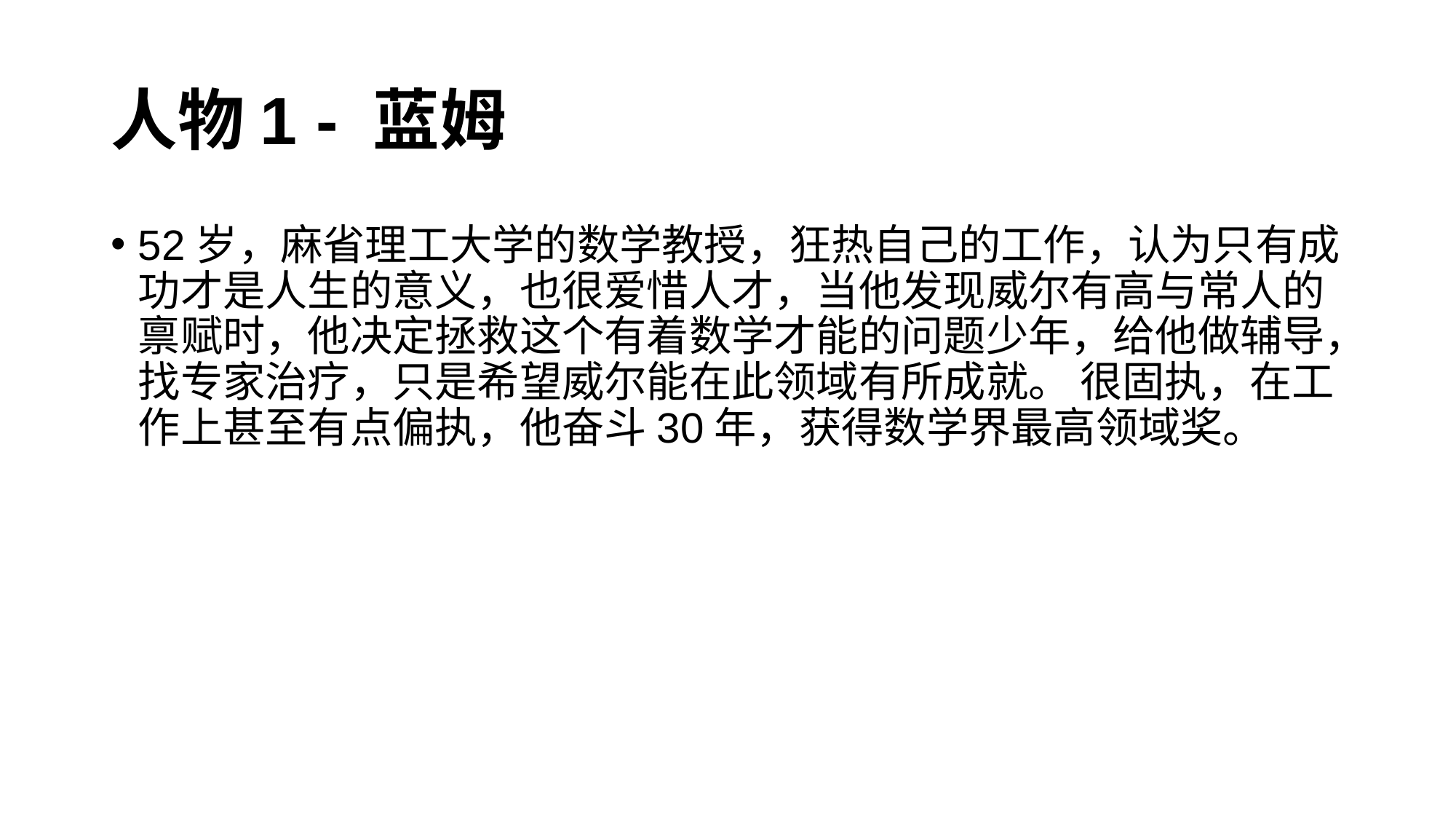

# 人物1 - 蓝姆
52岁，麻省理工大学的数学教授，狂热自己的工作，认为只有成功才是人生的意义，也很爱惜人才，当他发现威尔有高与常人的禀赋时，他决定拯救这个有着数学才能的问题少年，给他做辅导，找专家治疗，只是希望威尔能在此领域有所成就。 很固执，在工作上甚至有点偏执，他奋斗30年，获得数学界最高领域奖。